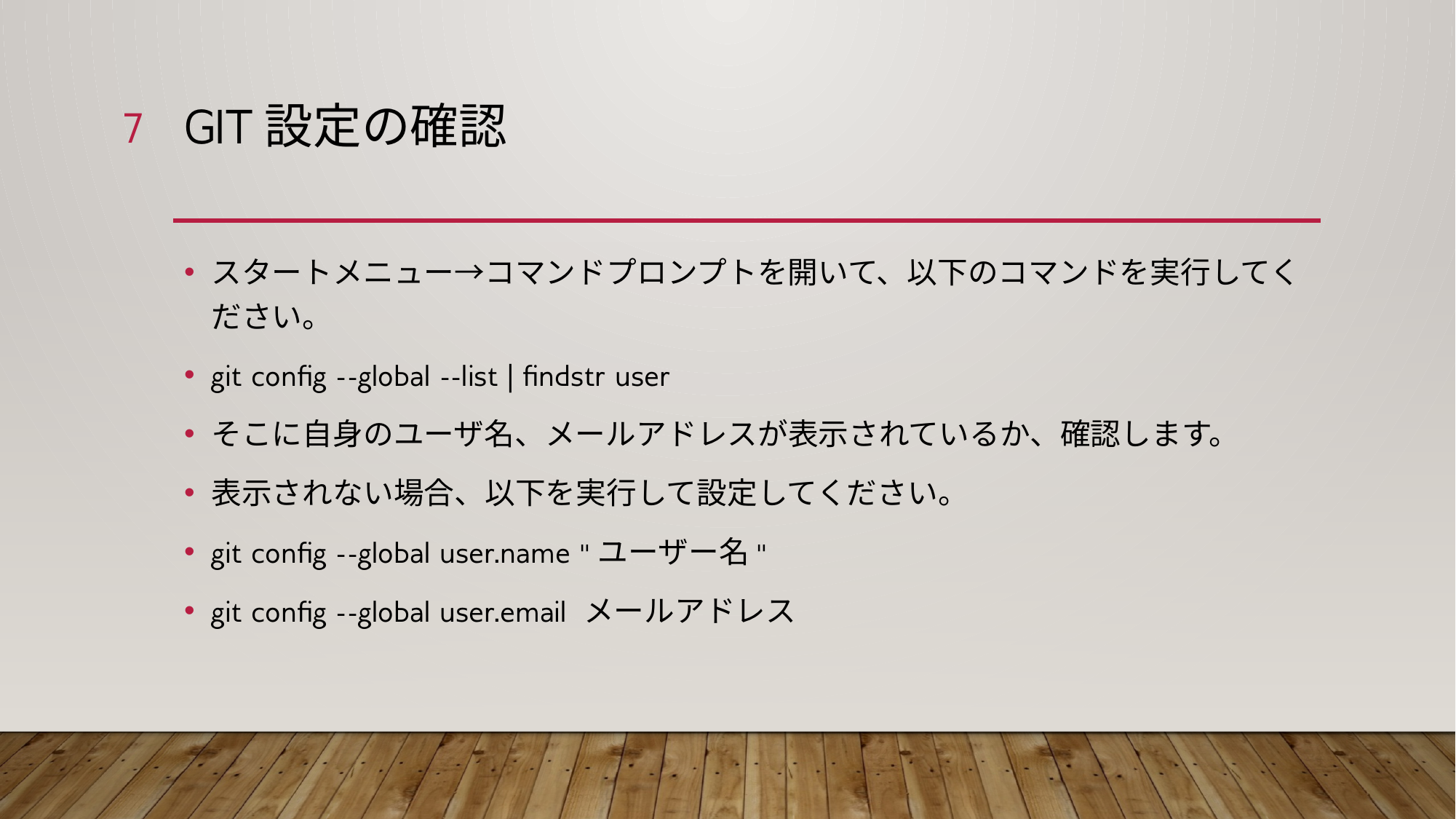

7
# Git設定の確認
スタートメニュー→コマンドプロンプトを開いて、以下のコマンドを実行してください。
git config --global --list | findstr user
そこに自身のユーザ名、メールアドレスが表示されているか、確認します。
表示されない場合、以下を実行して設定してください。
git config --global user.name "ユーザー名"
git config --global user.email メールアドレス